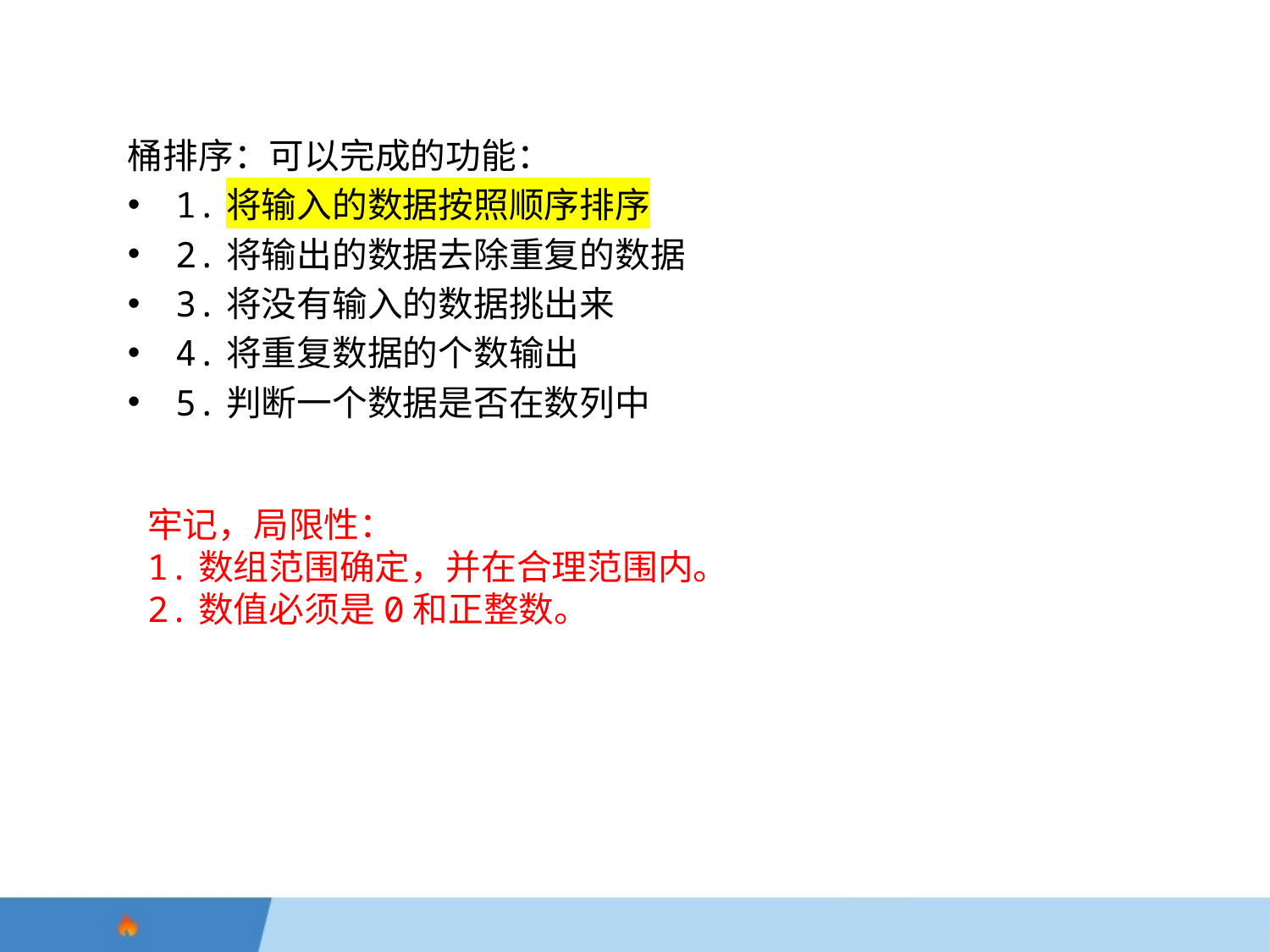

桶排序：可以完成的功能：
1.将输入的数据按照顺序排序
2.将输出的数据去除重复的数据
3.将没有输入的数据挑出来
4.将重复数据的个数输出
5.判断一个数据是否在数列中
牢记，局限性：
1.数组范围确定，并在合理范围内。
2.数值必须是0和正整数。